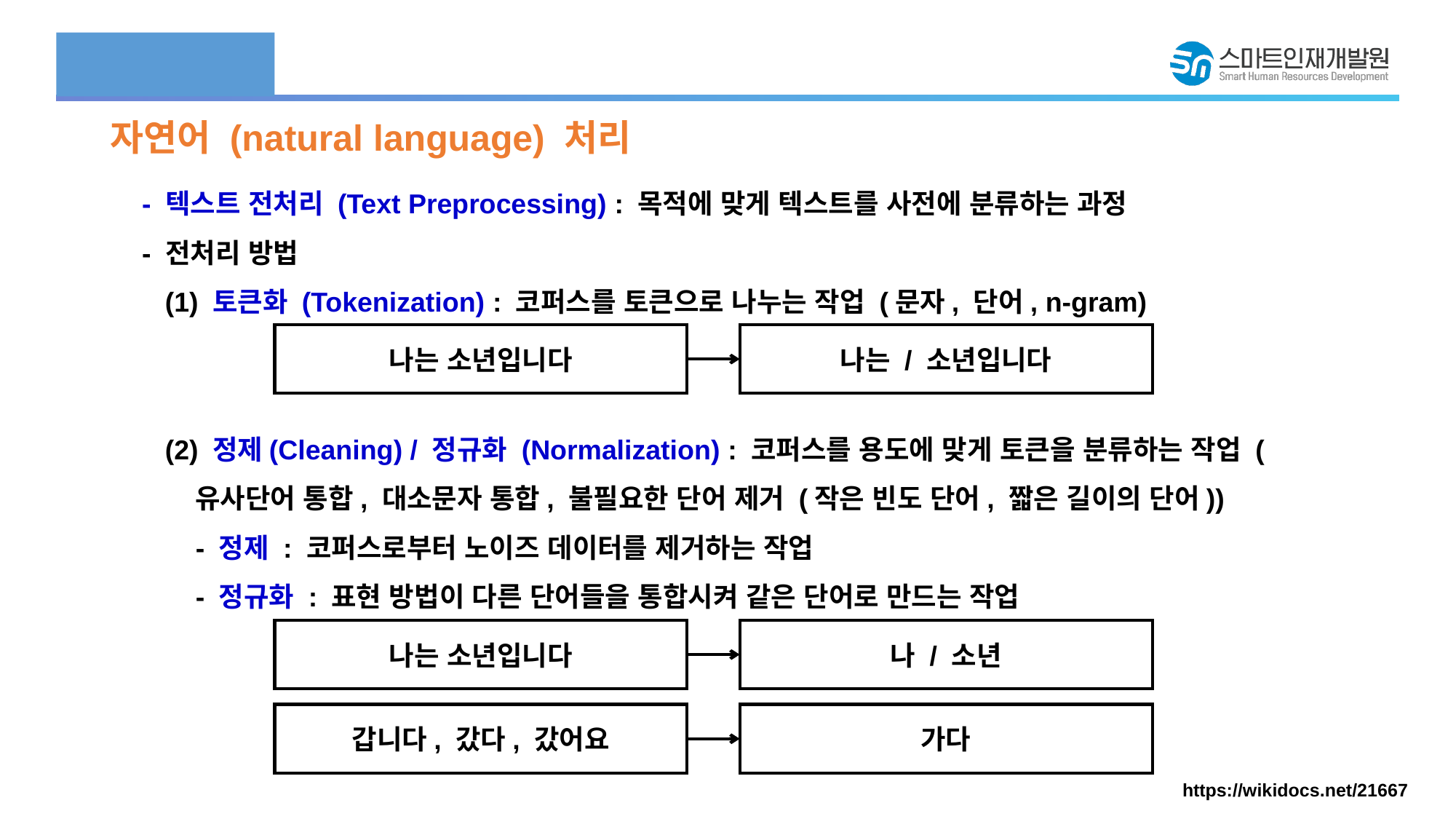

자연어 (natural language) 처리
- 텍스트 전처리 (Text Preprocessing) : 목적에 맞게 텍스트를 사전에 분류하는 과정
- 전처리 방법
   (1) 토큰화 (Tokenization) : 코퍼스를 토큰으로 나누는 작업 (문자, 단어, n-gram)

   (2) 정제(Cleaning) / 정규화 (Normalization) : 코퍼스를 용도에 맞게 토큰을 분류하는 작업 (유사단어 통합, 대소문자 통합, 불필요한 단어 제거 (작은 빈도 단어, 짧은 길이의 단어))
       - 정제 : 코퍼스로부터 노이즈 데이터를 제거하는 작업
       - 정규화 : 표현 방법이 다른 단어들을 통합시켜 같은 단어로 만드는 작업
나는 소년입니다
나는 / 소년입니다
나는 소년입니다
나 / 소년
갑니다, 갔다, 갔어요
가다
https://wikidocs.net/21667